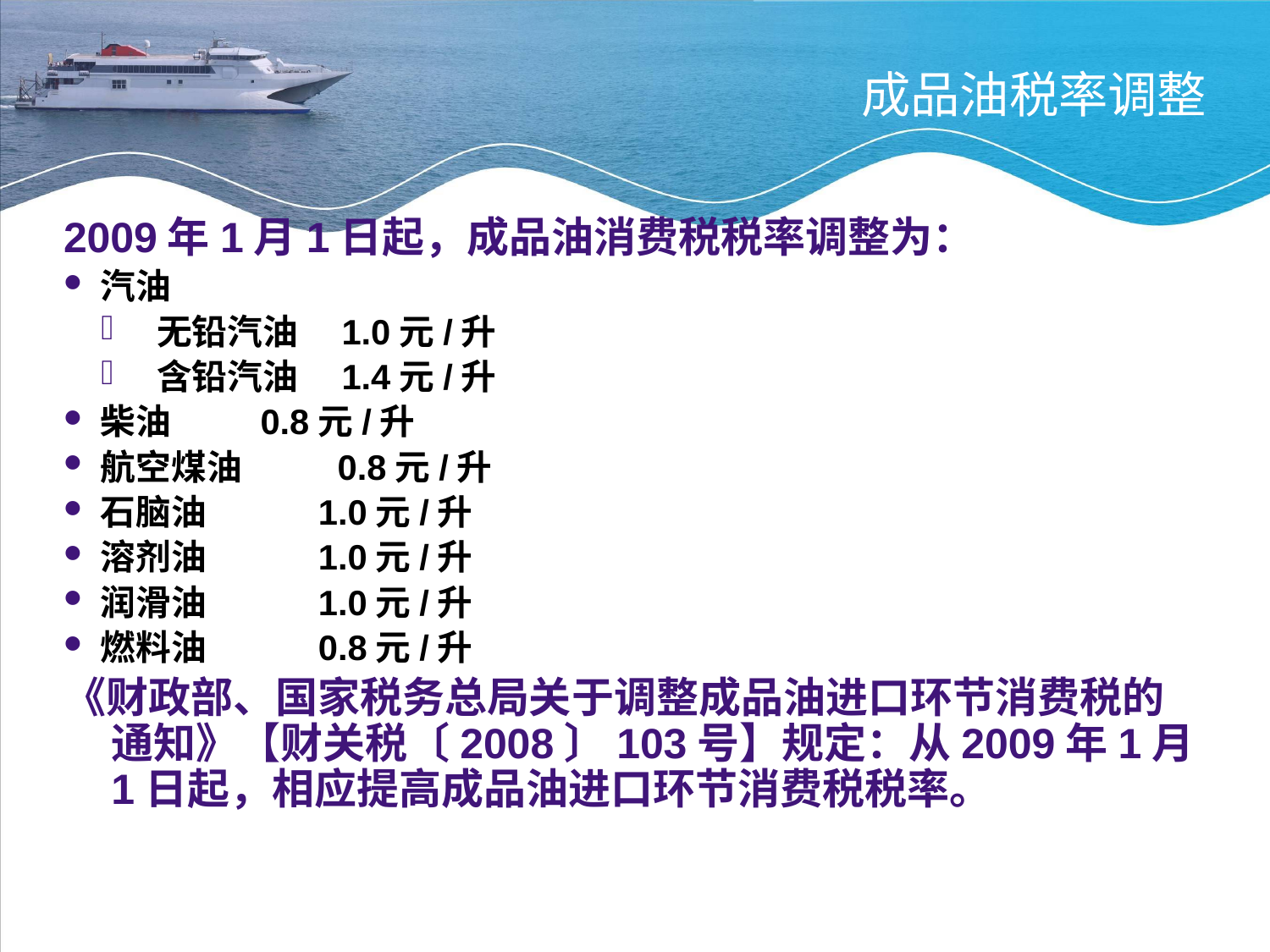

成品油税率调整
2009年1月1日起，成品油消费税税率调整为：
汽油
 无铅汽油　1.0元/升
 含铅汽油　1.4元/升
柴油          0.8元/升
航空煤油　 　 0.8元/升
石脑油　　    1.0元/升
溶剂油　　    1.0元/升
润滑油　　    1.0元/升
燃料油　　    0.8元/升
《财政部、国家税务总局关于调整成品油进口环节消费税的通知》【财关税〔2008〕103号】规定：从2009年1月1日起，相应提高成品油进口环节消费税税率。